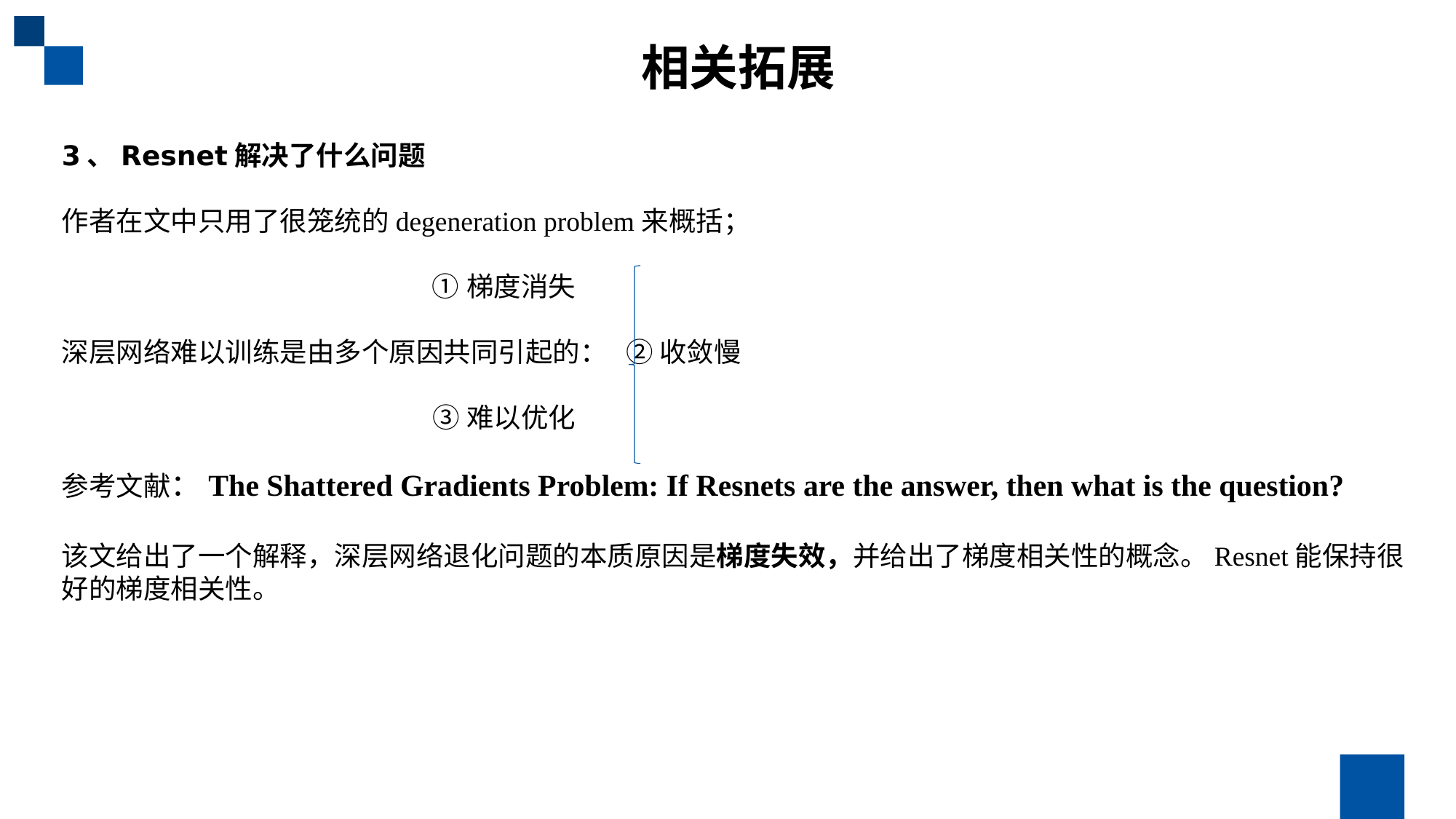

相关拓展
3、Resnet解决了什么问题

作者在文中只用了很笼统的degeneration problem来概括；

                                                            ①梯度消失

深层网络难以训练是由多个原因共同引起的：   ② 收敛慢

                                                            ③难以优化

参考文献：The Shattered Gradients Problem: If Resnets are the answer, then what is the question?

该文给出了一个解释，深层网络退化问题的本质原因是梯度失效，并给出了梯度相关性的概念。Resnet能保持很好的梯度相关性。

19